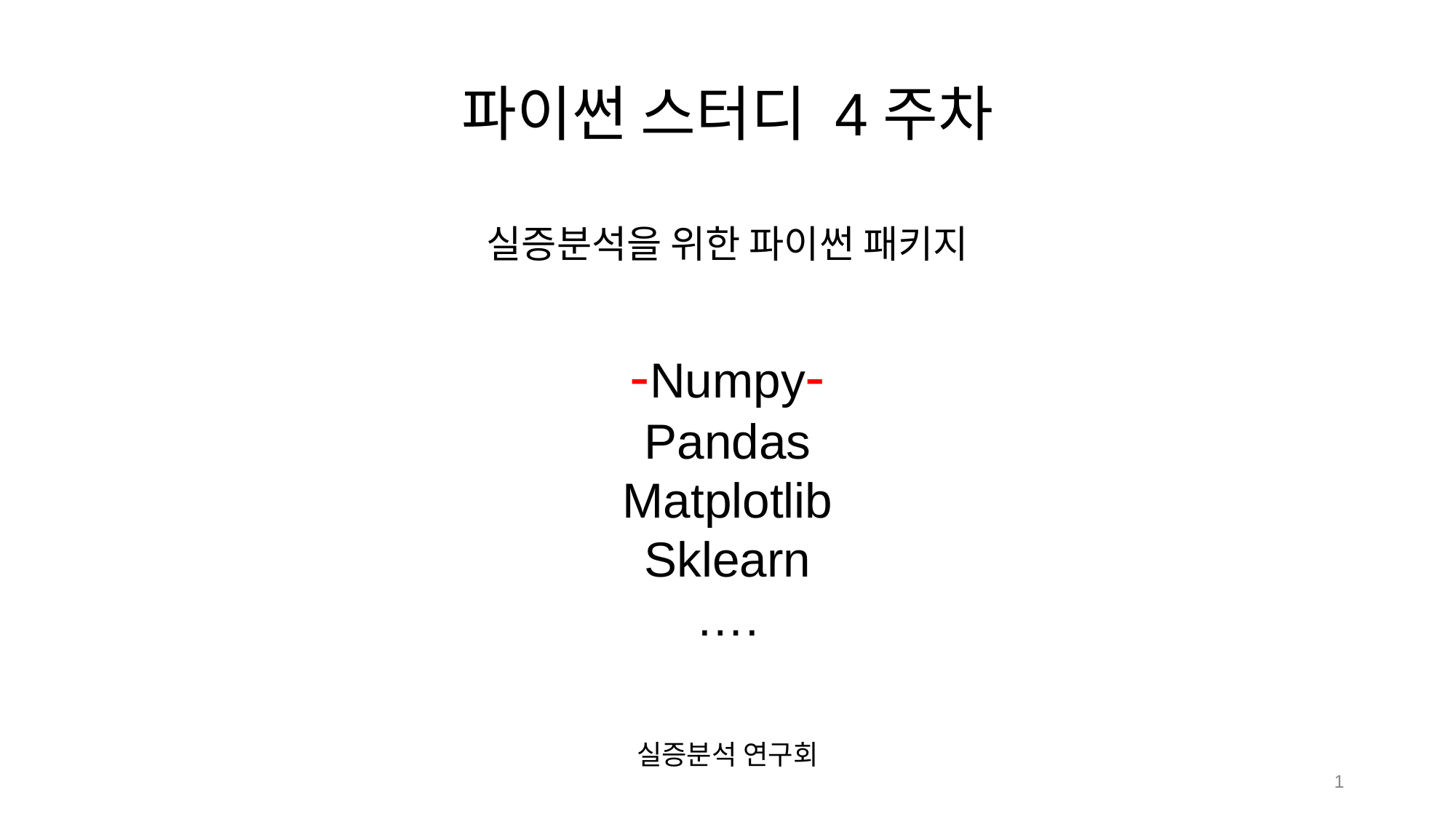

# 파이썬 스터디 4주차 실증분석을 위한 파이썬 패키지 -Numpy- Pandas Matplotlib Sklearn …. 실증분석 연구회
1